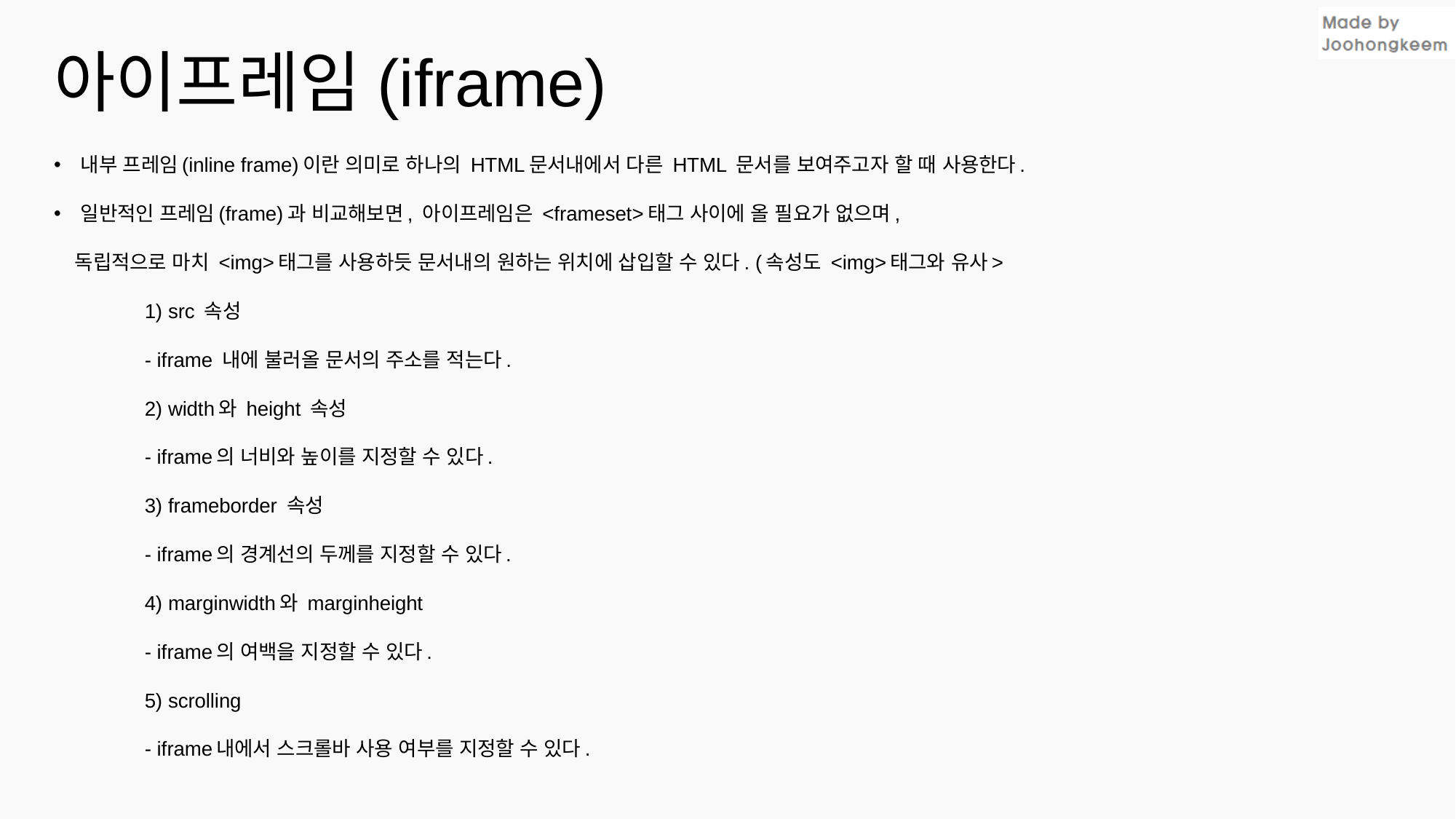

# 아이프레임(iframe)
내부 프레임(inline frame)이란 의미로 하나의 HTML문서내에서 다른 HTML 문서를 보여주고자 할 때 사용한다.
일반적인 프레임(frame)과 비교해보면, 아이프레임은 <frameset>태그 사이에 올 필요가 없으며,
   독립적으로 마치 <img>태그를 사용하듯 문서내의 원하는 위치에 삽입할 수 있다. (속성도 <img>태그와 유사>
	1) src 속성
	- iframe 내에 불러올 문서의 주소를 적는다.
	2) width와 height 속성
	- iframe의 너비와 높이를 지정할 수 있다.
	3) frameborder 속성
	- iframe의 경계선의 두께를 지정할 수 있다.
	4) marginwidth와 marginheight
	- iframe의 여백을 지정할 수 있다.
	5) scrolling
	- iframe내에서 스크롤바 사용 여부를 지정할 수 있다.